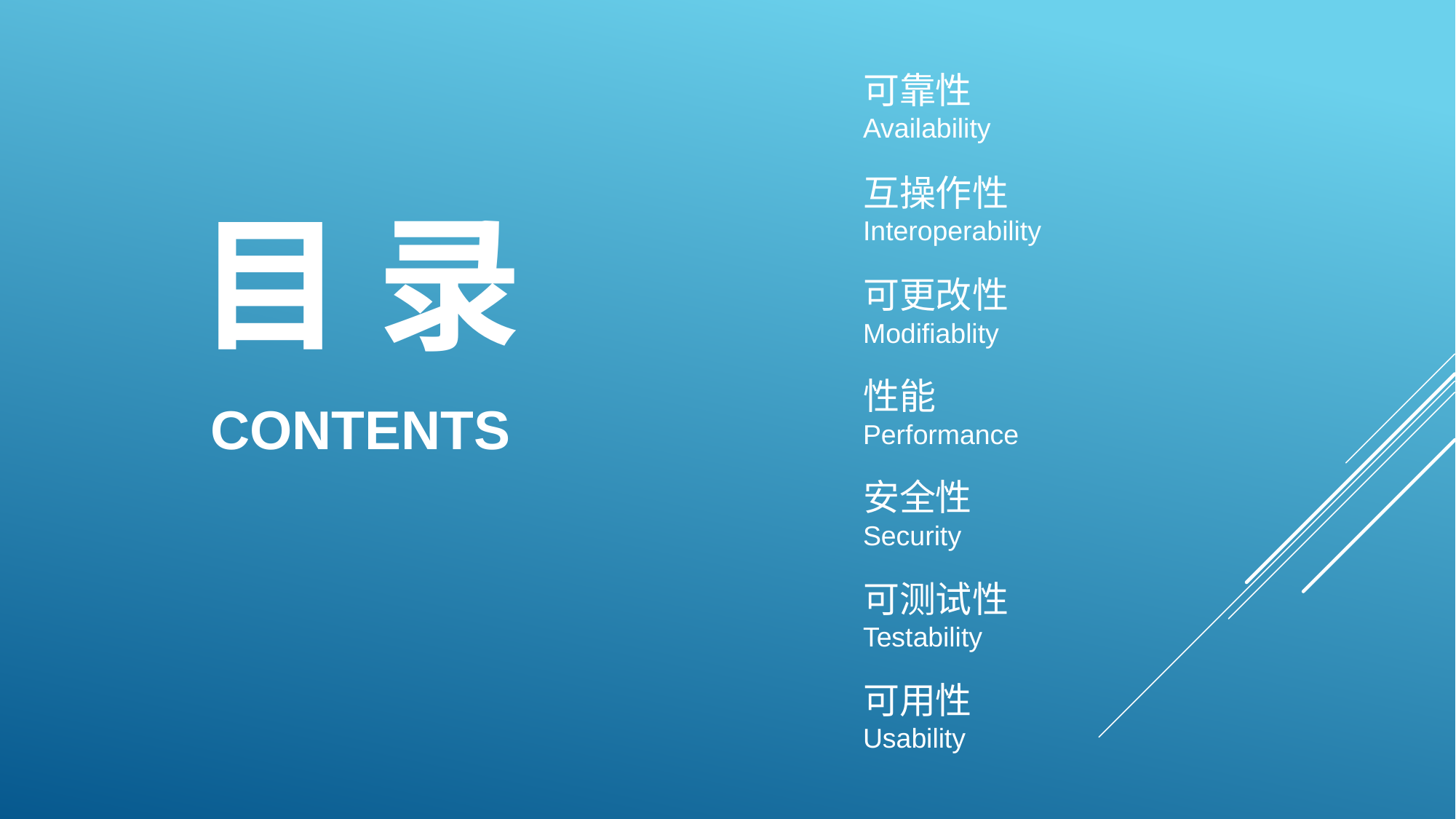

可靠性
Availability
互操作性
Interoperability
目 录
可更改性
Modifiablity
性能
Performance
CONTENTS
安全性
Security
可测试性
Testability
可用性
Usability